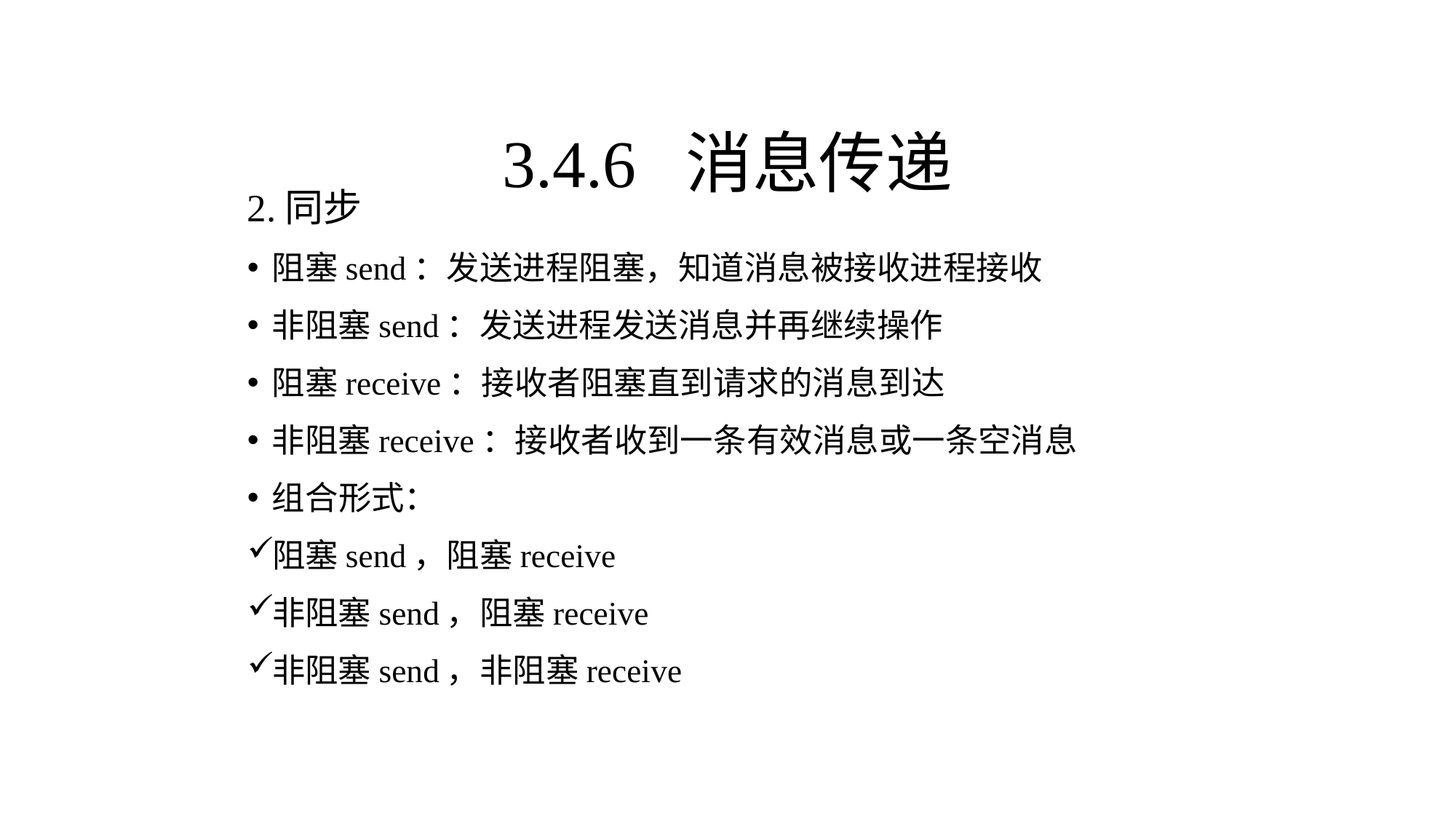

3.4.6  消息传递
2.同步
阻塞send：发送进程阻塞，知道消息被接收进程接收
非阻塞send：发送进程发送消息并再继续操作
阻塞receive：接收者阻塞直到请求的消息到达
非阻塞receive：接收者收到一条有效消息或一条空消息
组合形式：
阻塞send，阻塞receive
非阻塞send，阻塞receive
非阻塞send，非阻塞receive
30